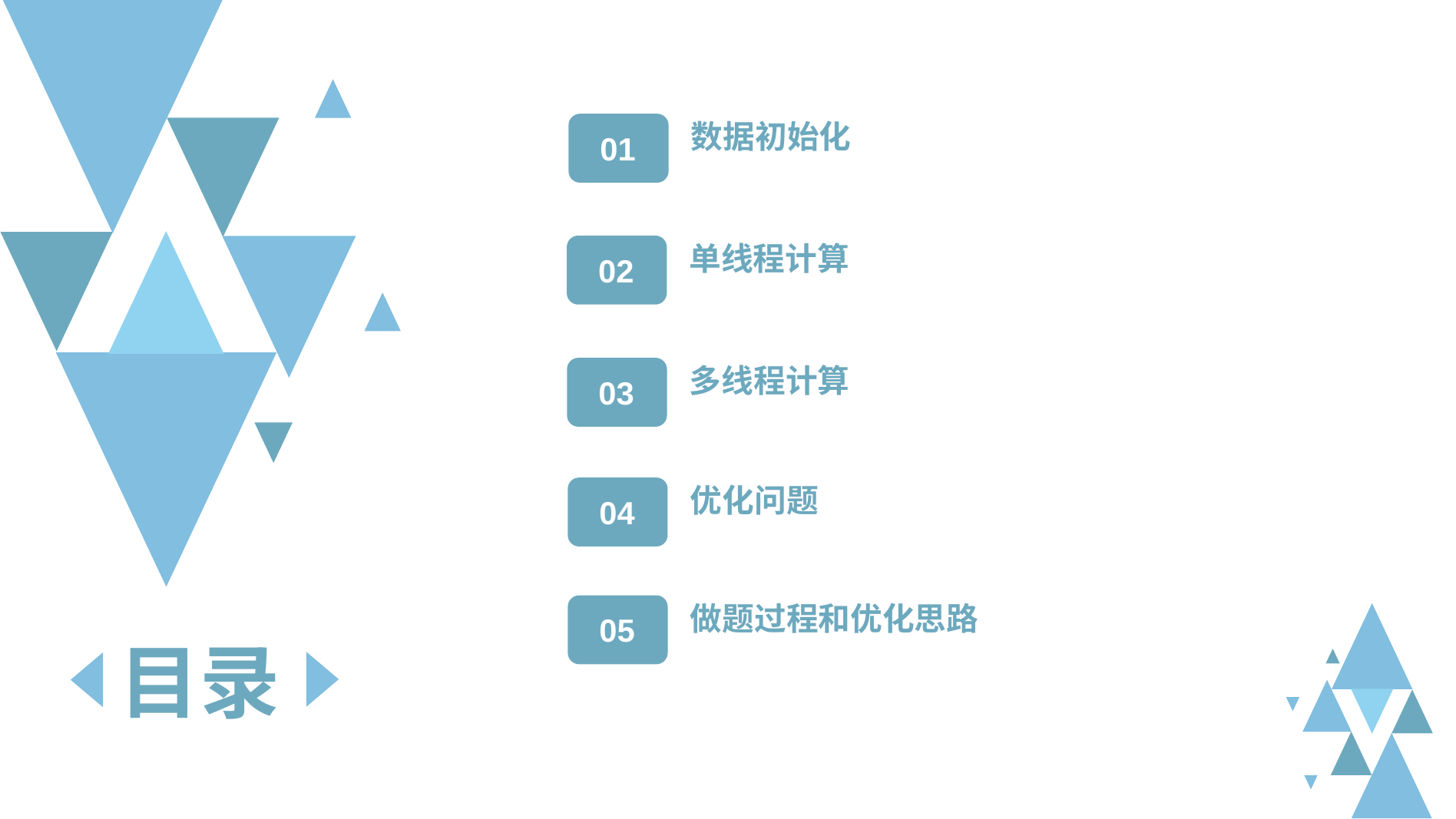

数据初始化

01
单线程计算

02
多线程计算

03
优化问题

04
做题过程和优化思路

05

目录